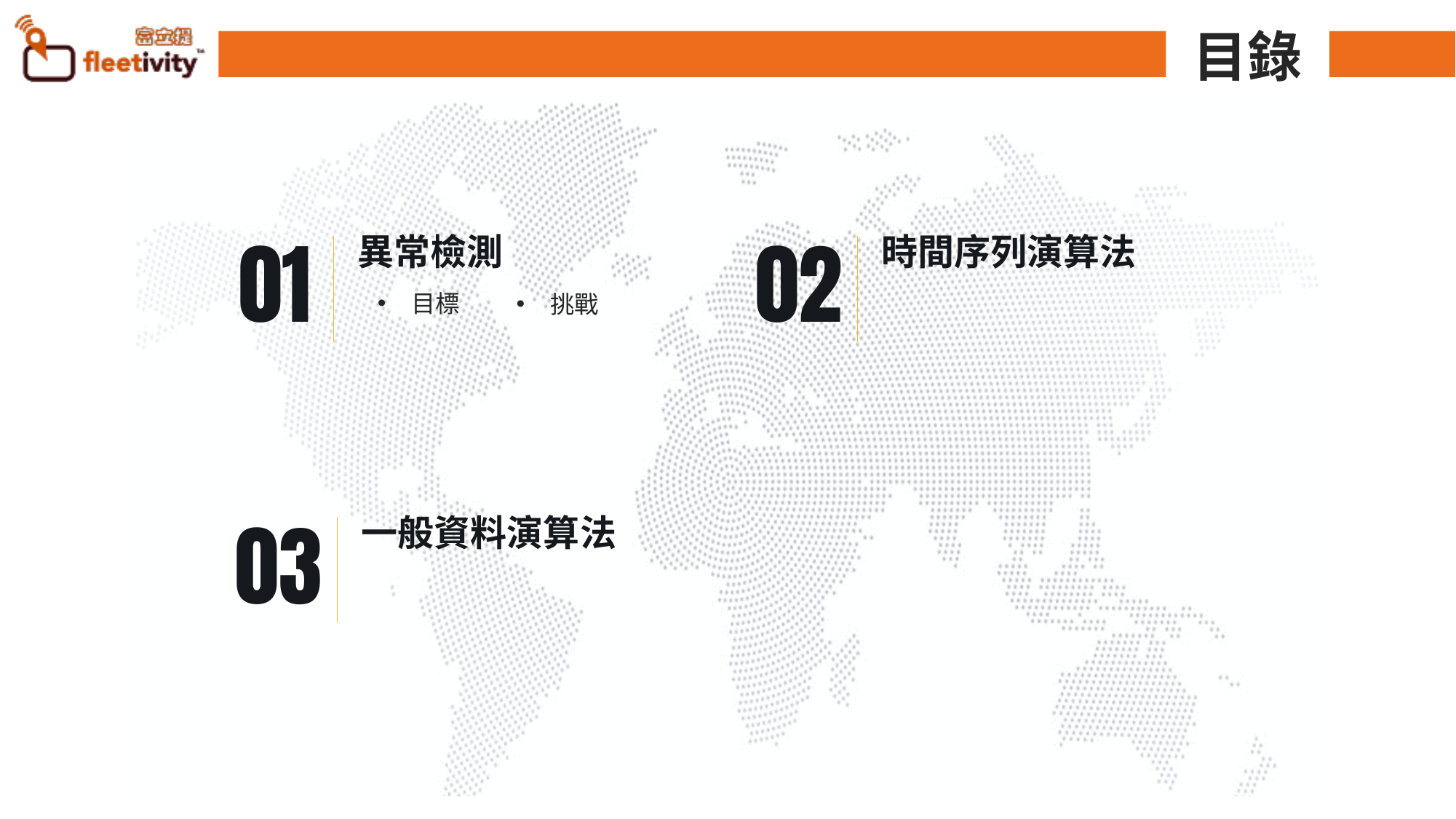

異常檢測
01

時間序列演算法
02

目標
挑戰

一般資料演算法
03